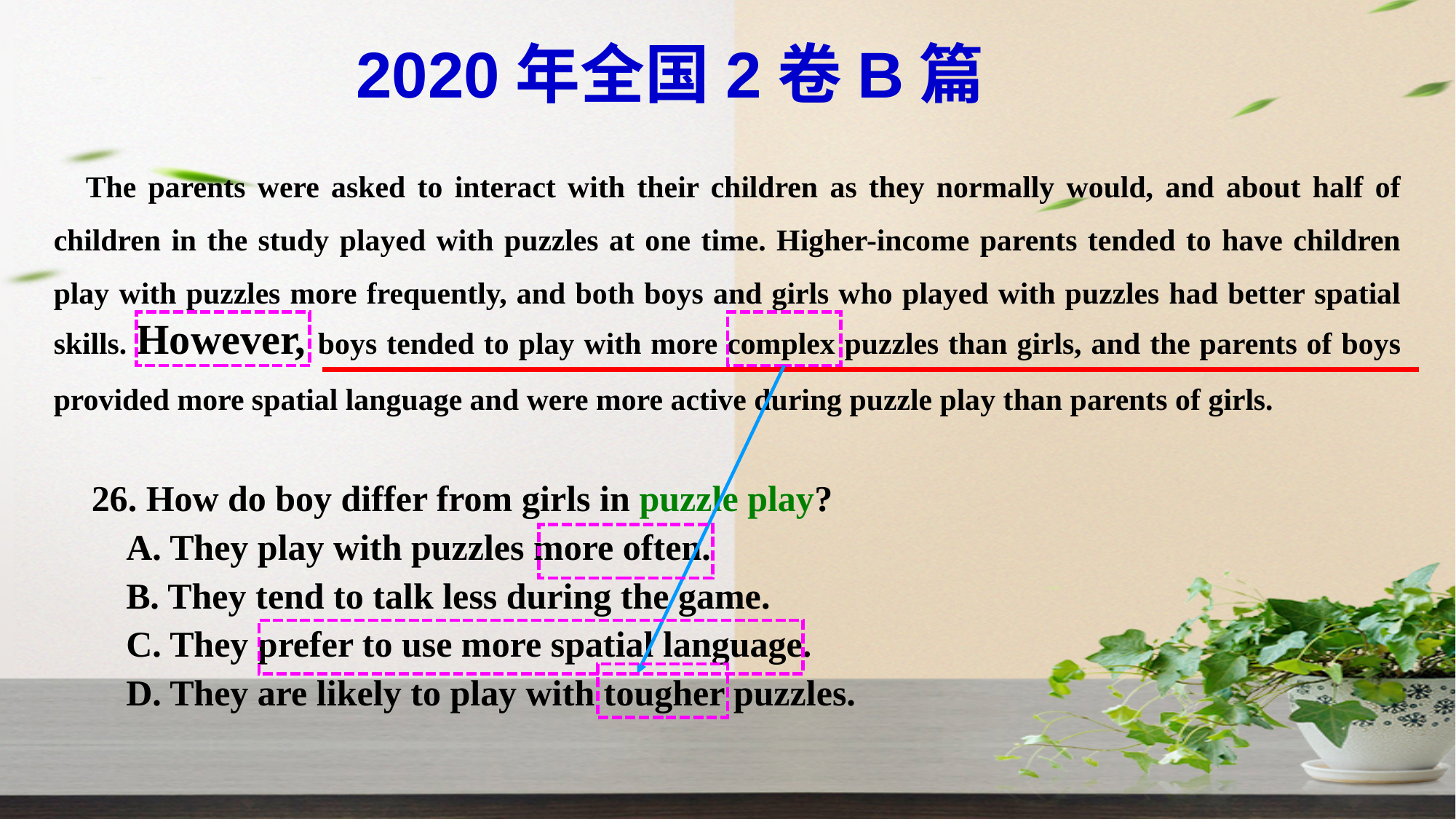

2020年全国2卷B篇
The parents were asked to interact with their children as they normally would, and about half of children in the study played with puzzles at one time. Higher-income parents tended to have children play with puzzles more frequently, and both boys and girls who played with puzzles had better spatial skills. However, boys tended to play with more complex puzzles than girls, and the parents of boys provided more spatial language and were more active during puzzle play than parents of girls.

26. How do boy differ from girls in puzzle play?
A. They play with puzzles more often.
B. They tend to talk less during the game.
C. They prefer to use more spatial language.
D. They are likely to play with tougher puzzles.